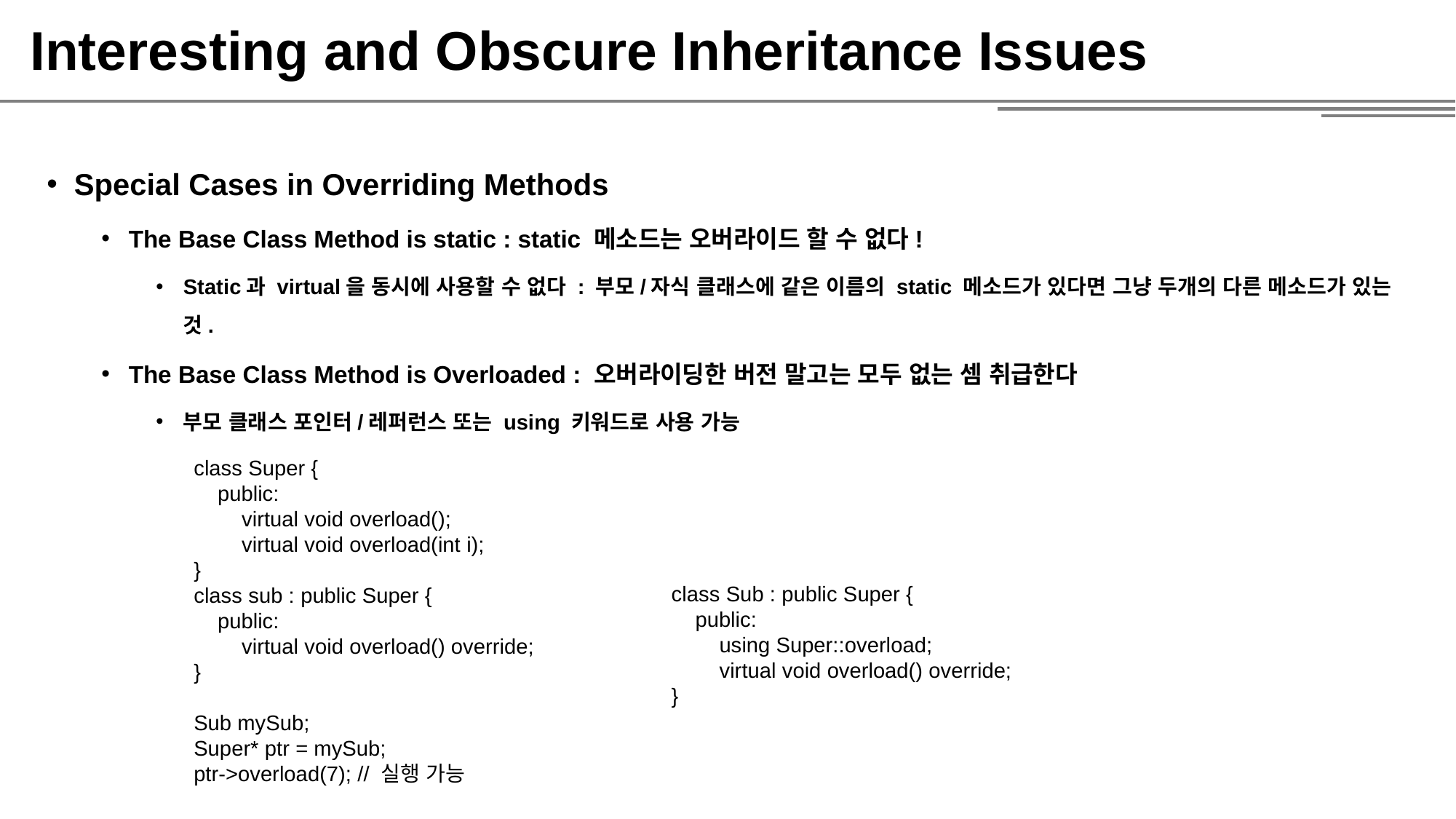

# Interesting and Obscure Inheritance Issues
Special Cases in Overriding Methods
The Base Class Method is static : static 메소드는 오버라이드 할 수 없다!
Static과 virtual을 동시에 사용할 수 없다 : 부모/자식 클래스에 같은 이름의 static 메소드가 있다면 그냥 두개의 다른 메소드가 있는 것.
The Base Class Method is Overloaded : 오버라이딩한 버전 말고는 모두 없는 셈 취급한다
부모 클래스 포인터/레퍼런스 또는 using 키워드로 사용 가능
class Super {
    public:
        virtual void overload();
        virtual void overload(int i);
}
class sub : public Super {
    public:
        virtual void overload() override;
}

Sub mySub;
Super* ptr = mySub;
ptr->overload(7); // 실행 가능
class Sub : public Super {
    public:
        using Super::overload;
        virtual void overload() override;
}